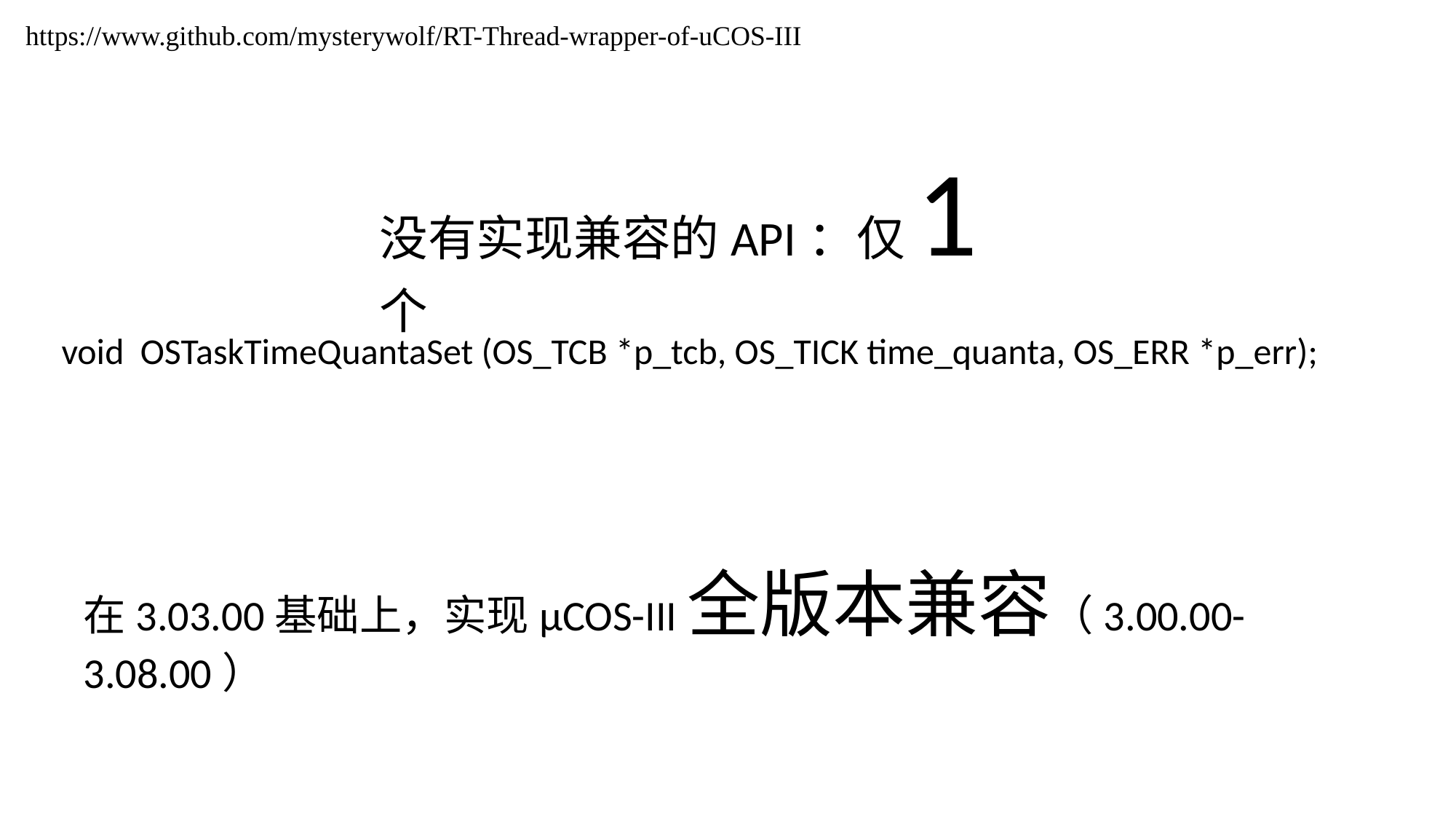

https://www.github.com/mysterywolf/RT-Thread-wrapper-of-uCOS-III
没有实现兼容的API：仅1个
void  OSTaskTimeQuantaSet (OS_TCB *p_tcb, OS_TICK time_quanta, OS_ERR *p_err);
在3.03.00基础上，实现μCOS-III全版本兼容（3.00.00-3.08.00）